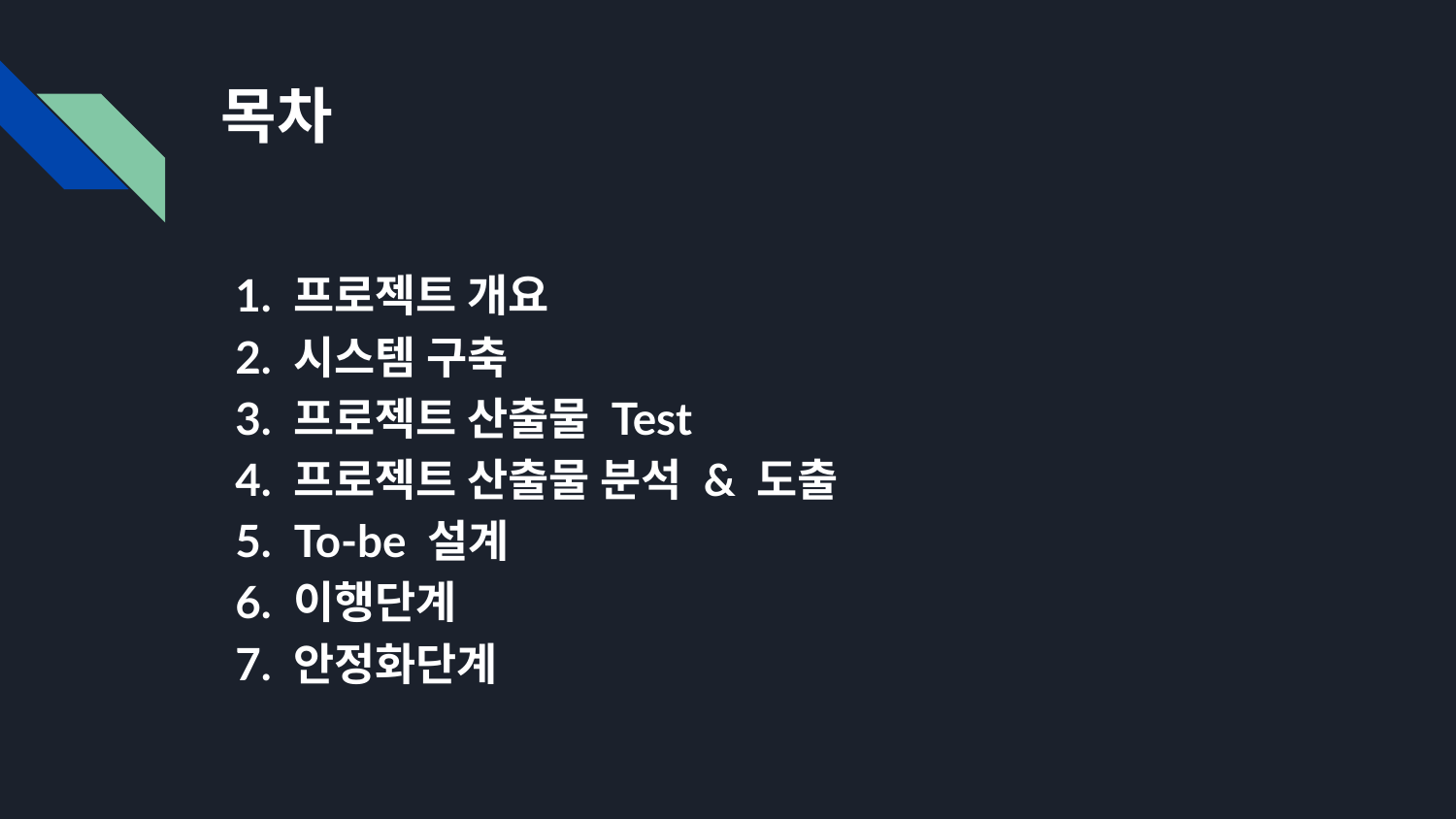

# 목차
프로젝트 개요
시스템 구축
프로젝트 산출물 Test
프로젝트 산출물 분석 & 도출
To-be 설계
이행단계
안정화단계